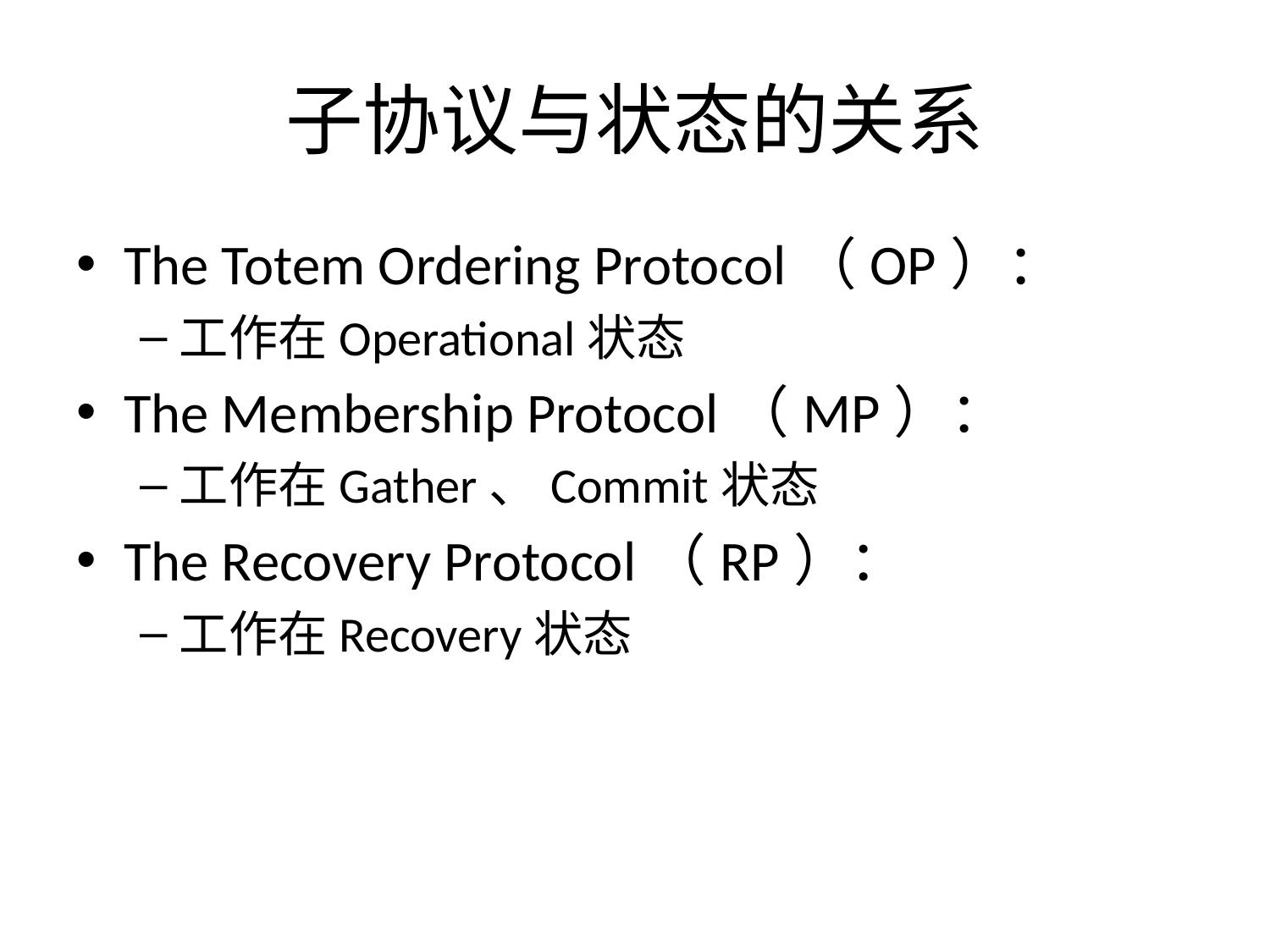

# 子协议与状态的关系
The Totem Ordering Protocol（OP）：
工作在Operational状态
The Membership Protocol（MP）：
工作在Gather、Commit状态
The Recovery Protocol（RP）：
工作在Recovery状态